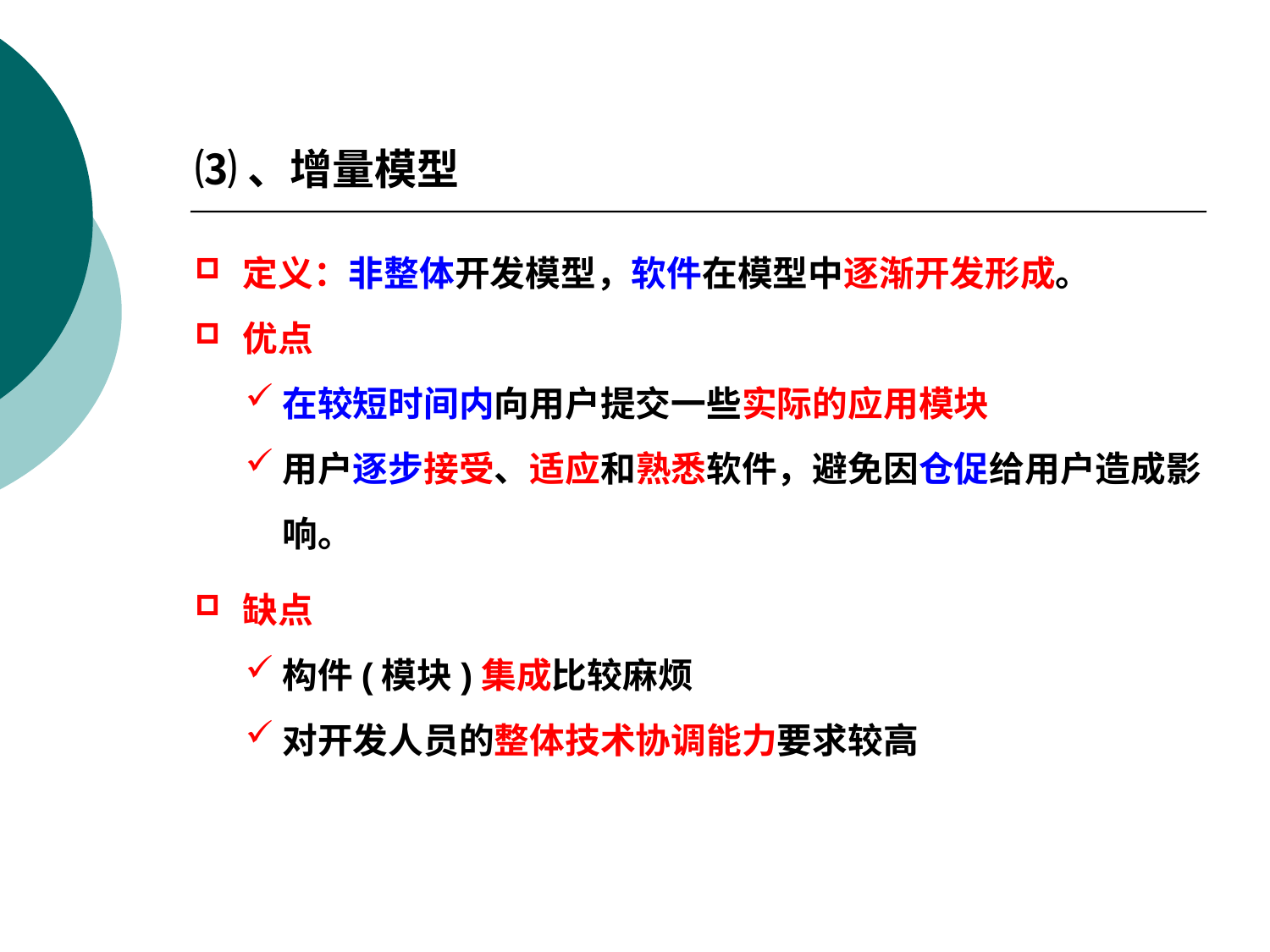

⑶、增量模型
定义：非整体开发模型，软件在模型中逐渐开发形成。
优点
在较短时间内向用户提交一些实际的应用模块
用户逐步接受、适应和熟悉软件，避免因仓促给用户造成影响。
缺点
构件(模块)集成比较麻烦
对开发人员的整体技术协调能力要求较高